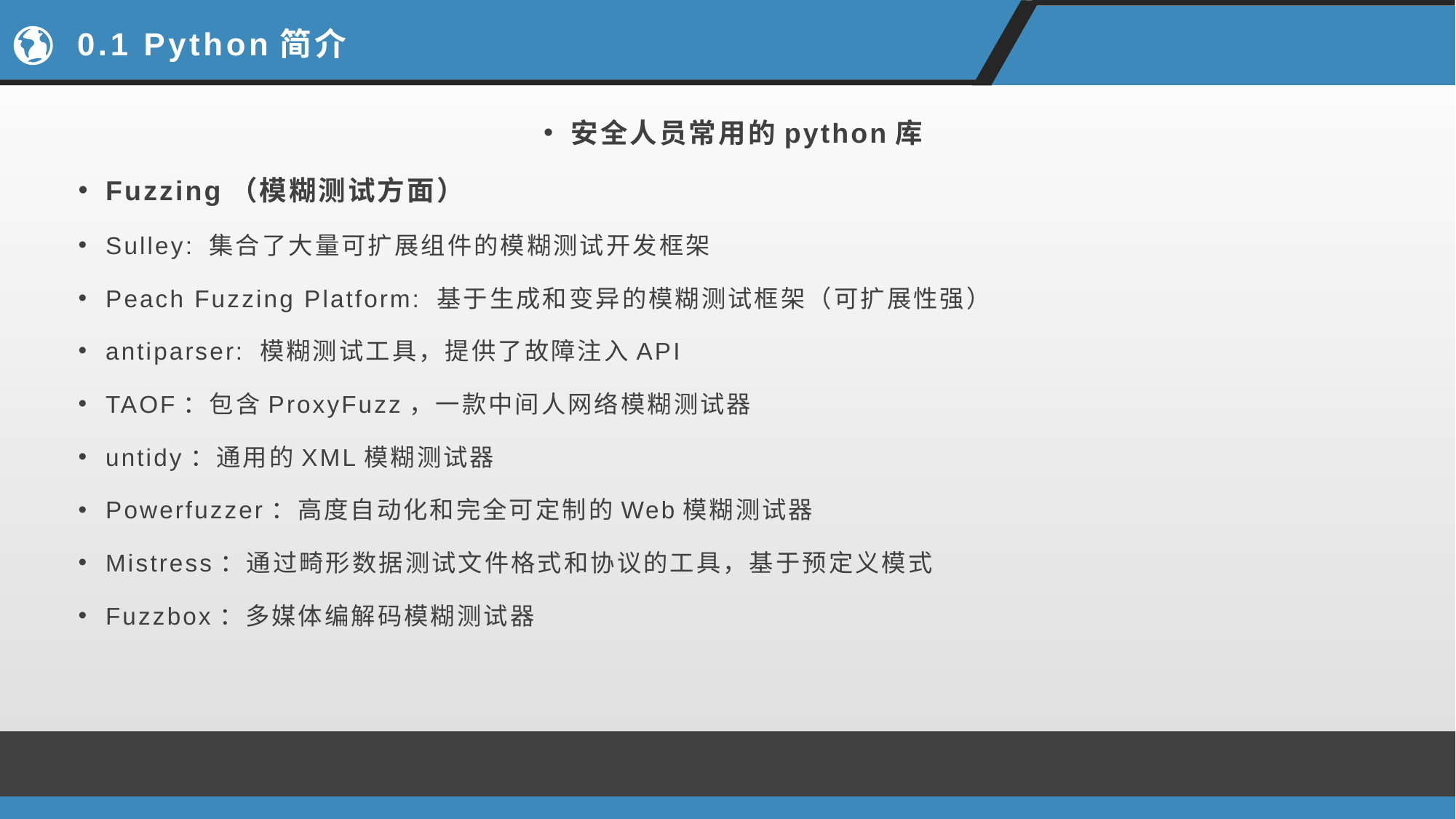

# 0.1 Python简介

安全人员常用的python库
Fuzzing（模糊测试方面）
Sulley: 集合了大量可扩展组件的模糊测试开发框架
Peach Fuzzing Platform: 基于生成和变异的模糊测试框架（可扩展性强）
antiparser: 模糊测试工具，提供了故障注入API
TAOF：包含ProxyFuzz，一款中间人网络模糊测试器
untidy：通用的XML模糊测试器
Powerfuzzer：高度自动化和完全可定制的Web模糊测试器
Mistress：通过畸形数据测试文件格式和协议的工具，基于预定义模式
Fuzzbox：多媒体编解码模糊测试器